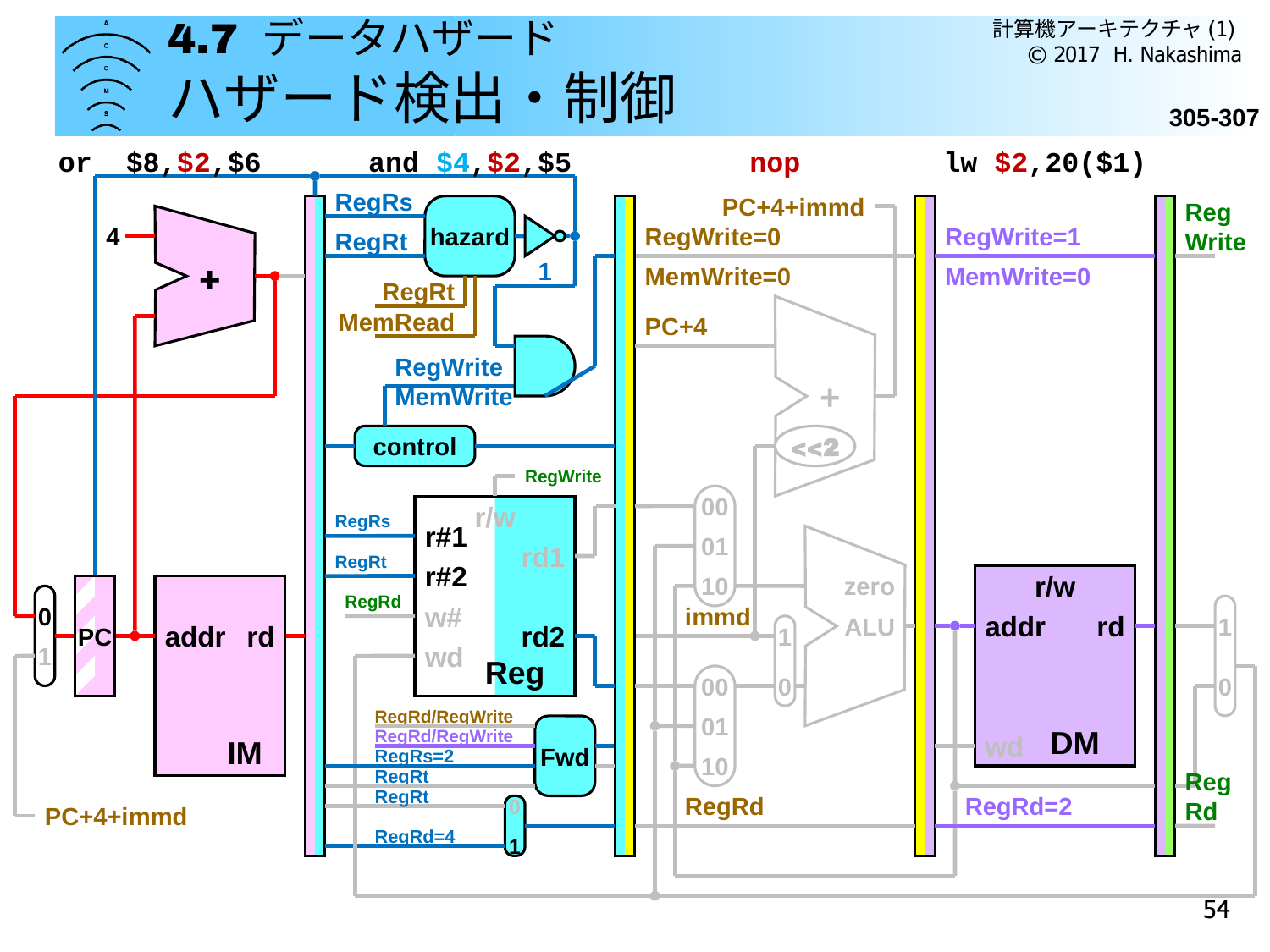

計算機アーキテクチャ(1)  © 2017  H. Nakashima
# 4.7 データハザード ハザード検出・制御
305-307
or  $8,$2,$6
and $4,$2,$5
nop
lw $2,20($1)

IF/IDWrite=1
RegRs

hazard

PC+4+immd

Reg
Write

4

RegRt

10
RegWrite=0
RegWrite=1

1
+

MemWrite=0
MemWrite=0

RegRt

+

MemRead
PC+4

RegWrite
MemWrite
control
<<2
RegWrite

00
01
10

r/w
r#1
rd1
r#2
w#
rd2
wd
Reg

RegRs

zero
ALU

RegRt
PCWrite
=1

r/w
addr
rd
wd
DM

PC

addr
rd
IM

0
1
RegRd

1
0
immd

1
0

00
01
10
RegRd/RegWrite
Fwd

RegRd/RegWrite
RegRs=2

RegRt

Reg
Rd

RegRt

0
1
RegRd
RegRd=2
PC+4+immd
RegRd=4
54